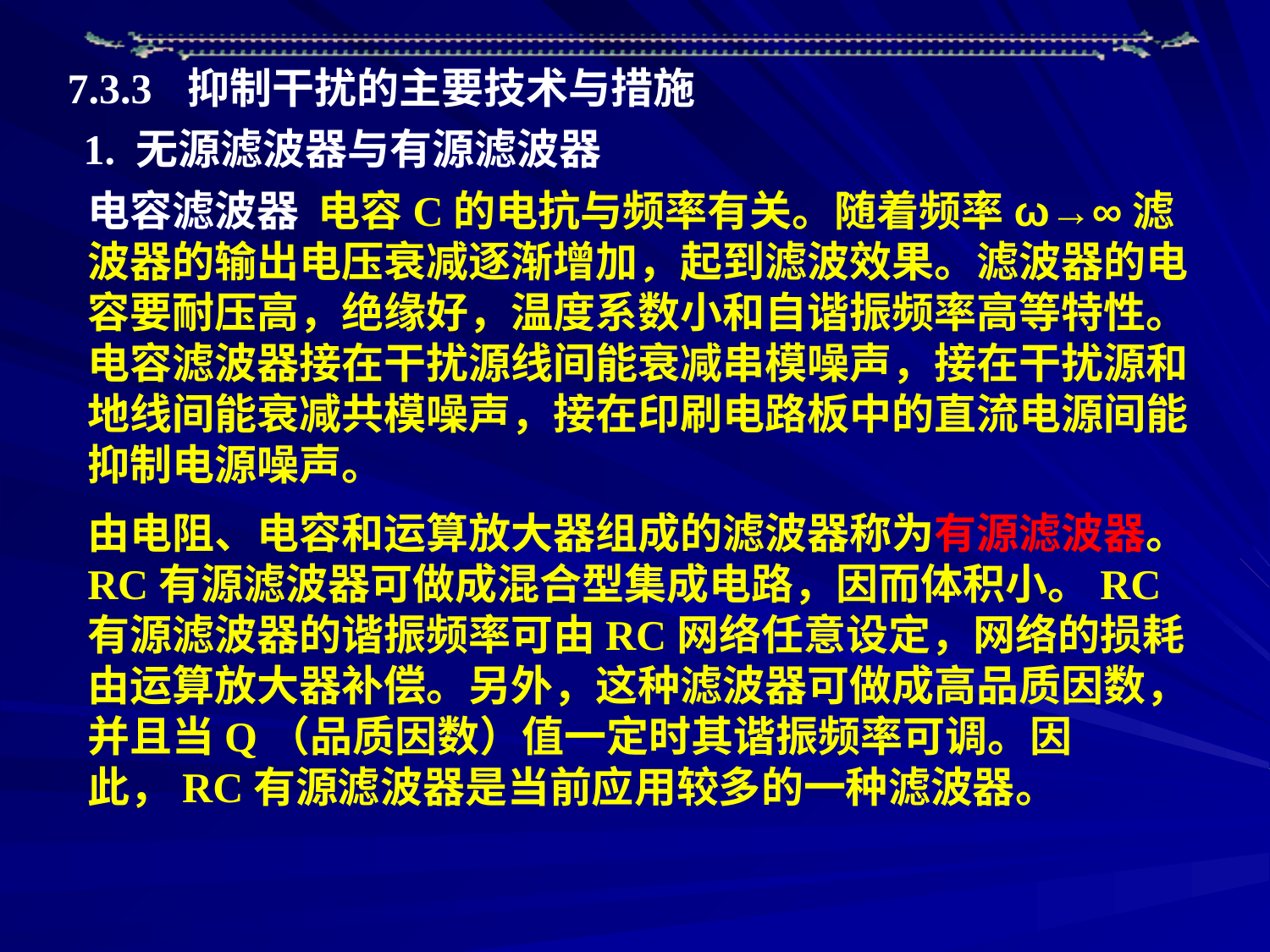

7.3.3 抑制干扰的主要技术与措施
1. 无源滤波器与有源滤波器
电容滤波器  电容C的电抗与频率有关。随着频率ω→∞滤波器的输出电压衰减逐渐增加，起到滤波效果。滤波器的电容要耐压高，绝缘好，温度系数小和自谐振频率高等特性。
电容滤波器接在干扰源线间能衰减串模噪声，接在干扰源和地线间能衰减共模噪声，接在印刷电路板中的直流电源间能抑制电源噪声。
由电阻、电容和运算放大器组成的滤波器称为有源滤波器。RC有源滤波器可做成混合型集成电路，因而体积小。RC有源滤波器的谐振频率可由RC网络任意设定，网络的损耗由运算放大器补偿。另外，这种滤波器可做成高品质因数，并且当Q（品质因数）值一定时其谐振频率可调。因此，RC有源滤波器是当前应用较多的一种滤波器。